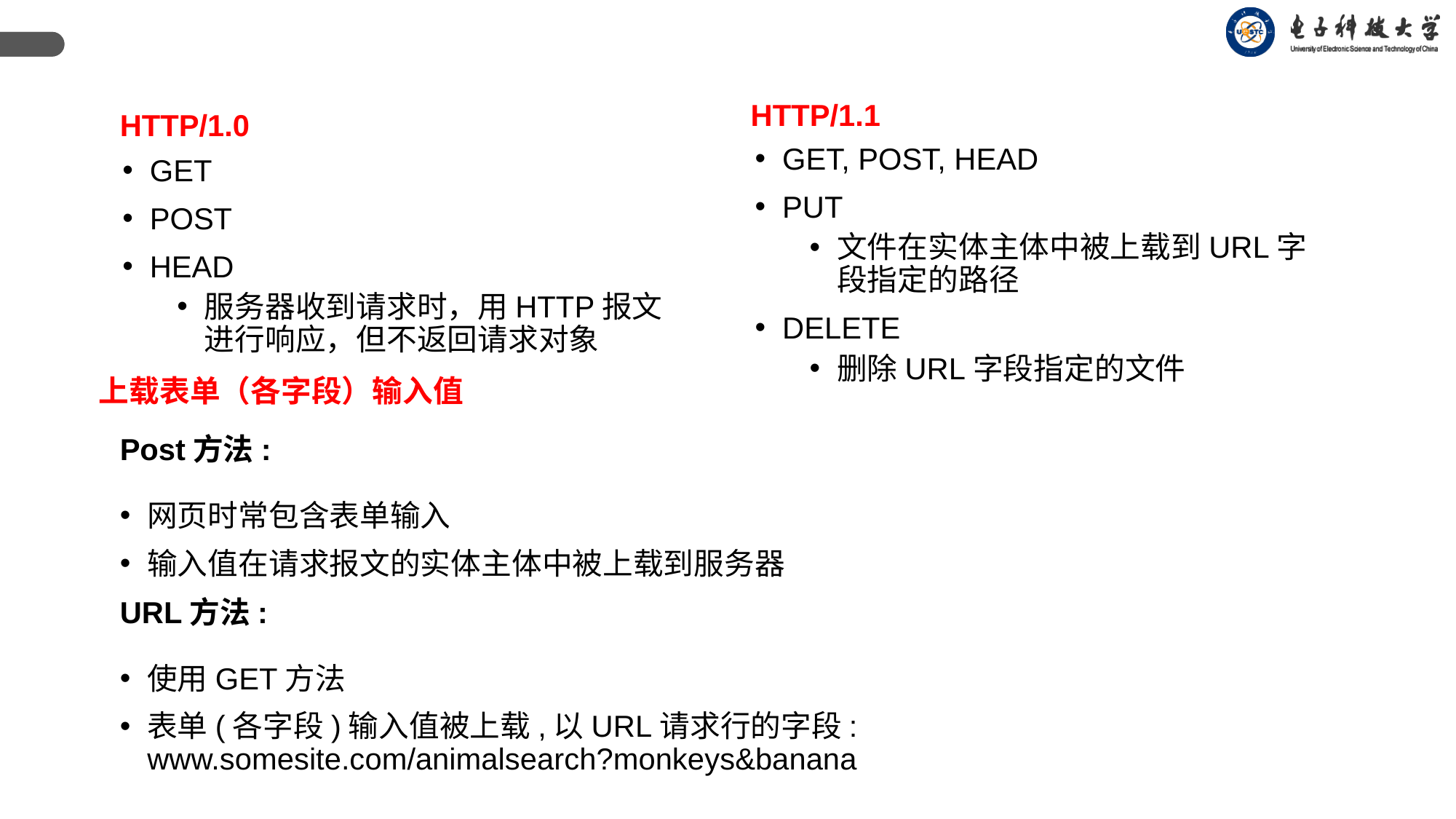

HTTP/1.1
HTTP/1.0
GET, POST, HEAD
PUT
文件在实体主体中被上载到URL字段指定的路径
DELETE
删除URL字段指定的文件
GET
POST
HEAD
服务器收到请求时，用HTTP报文进行响应，但不返回请求对象
上载表单（各字段）输入值
Post方法:
网页时常包含表单输入
输入值在请求报文的实体主体中被上载到服务器
URL方法:
使用GET方法
表单(各字段)输入值被上载,以URL请求行的字段: www.somesite.com/animalsearch?monkeys&banana